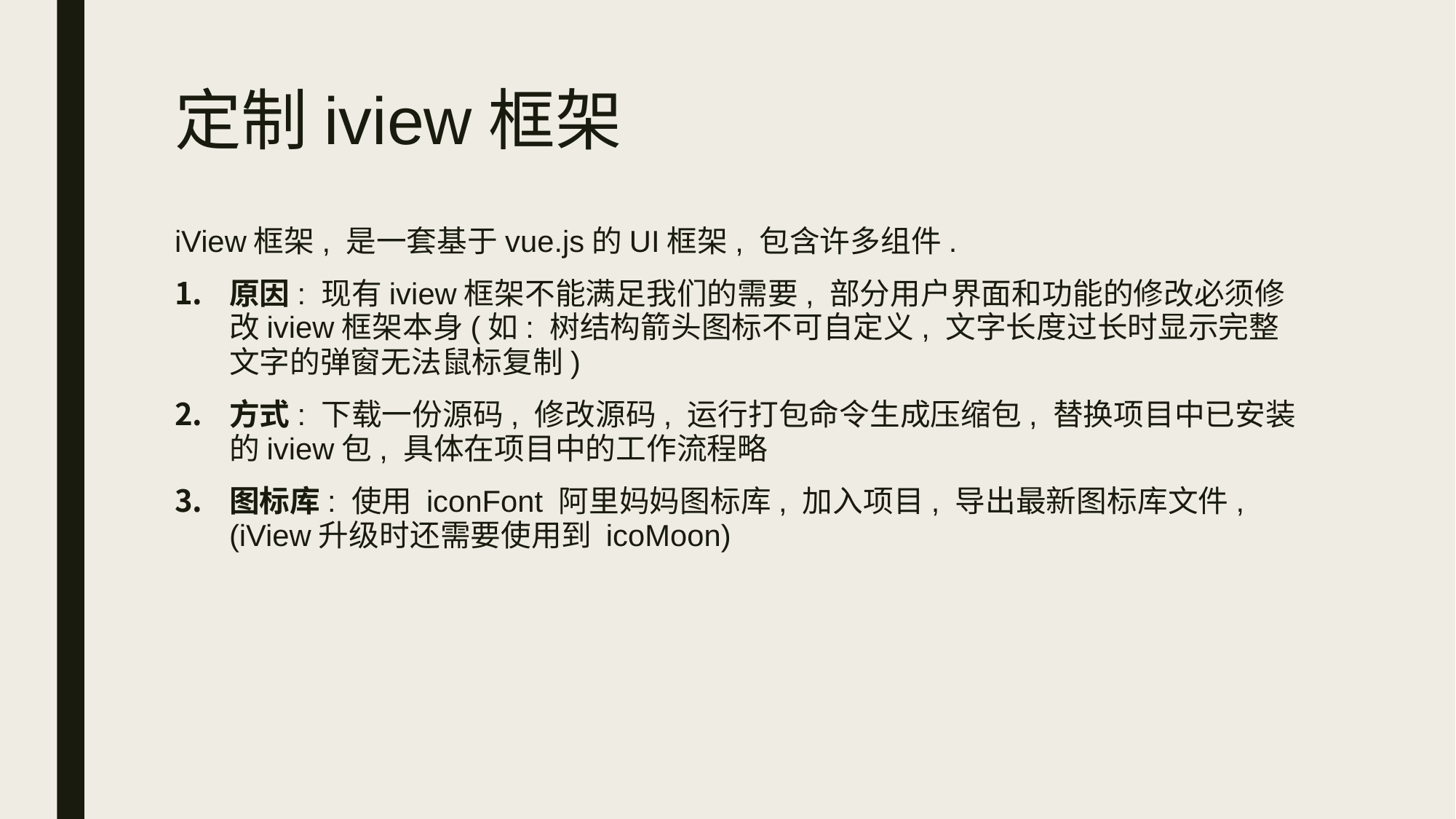

# 定制iview框架

iView框架, 是一套基于vue.js的UI框架, 包含许多组件.
原因: 现有iview框架不能满足我们的需要, 部分用户界面和功能的修改必须修改iview框架本身(如: 树结构箭头图标不可自定义, 文字长度过长时显示完整文字的弹窗无法鼠标复制)
方式: 下载一份源码, 修改源码, 运行打包命令生成压缩包, 替换项目中已安装的iview包, 具体在项目中的工作流程略
图标库: 使用 iconFont 阿里妈妈图标库, 加入项目, 导出最新图标库文件, (iView升级时还需要使用到 icoMoon)